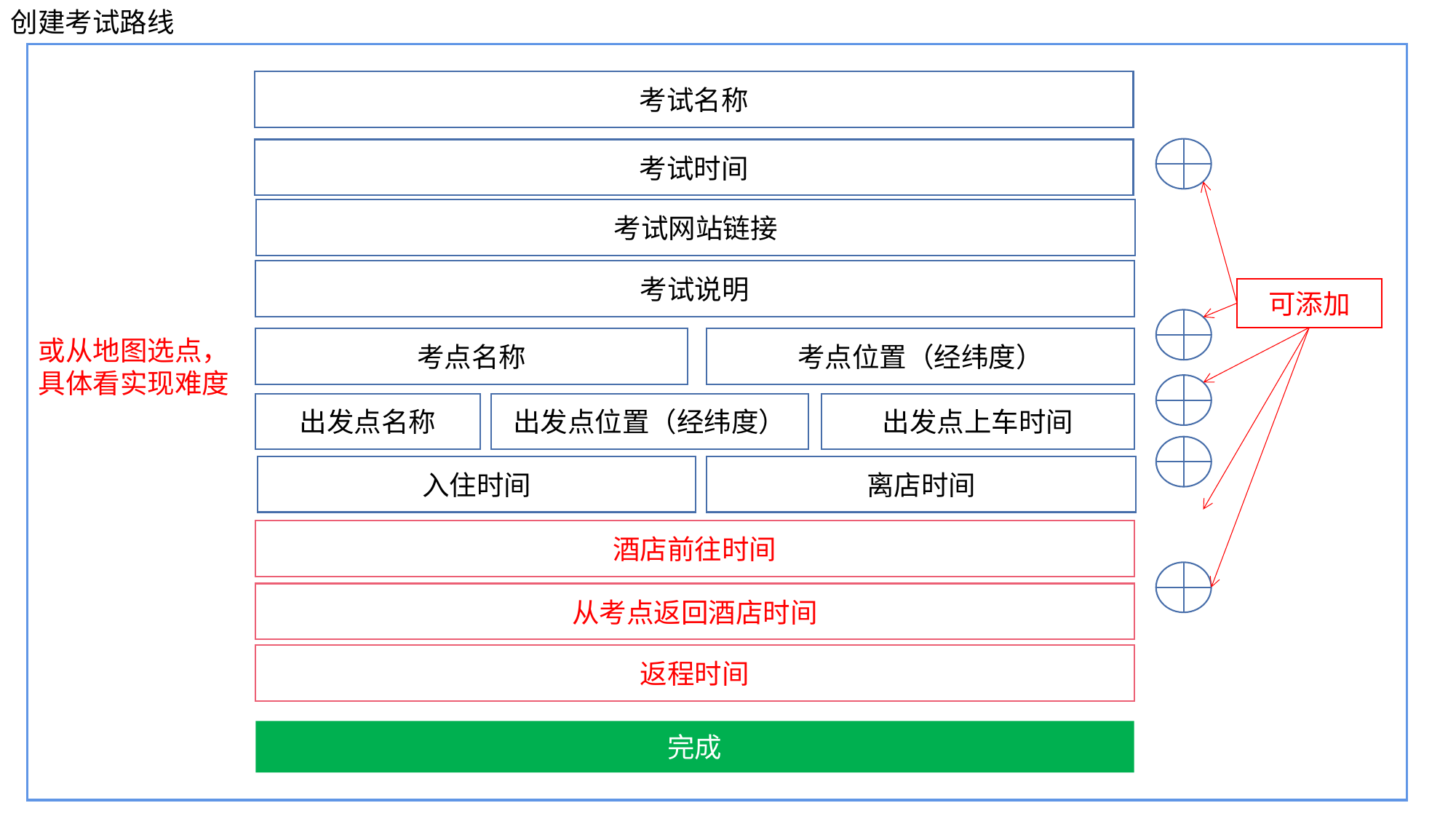

创建考试路线

考试名称

考试时间
考试网站链接
考试说明
可添加

或从地图选点，具体看实现难度
考点名称
考点位置（经纬度）

出发点名称
出发点位置（经纬度）
出发点上车时间

入住时间
离店时间
酒店前往时间

从考点返回酒店时间
返程时间
完成